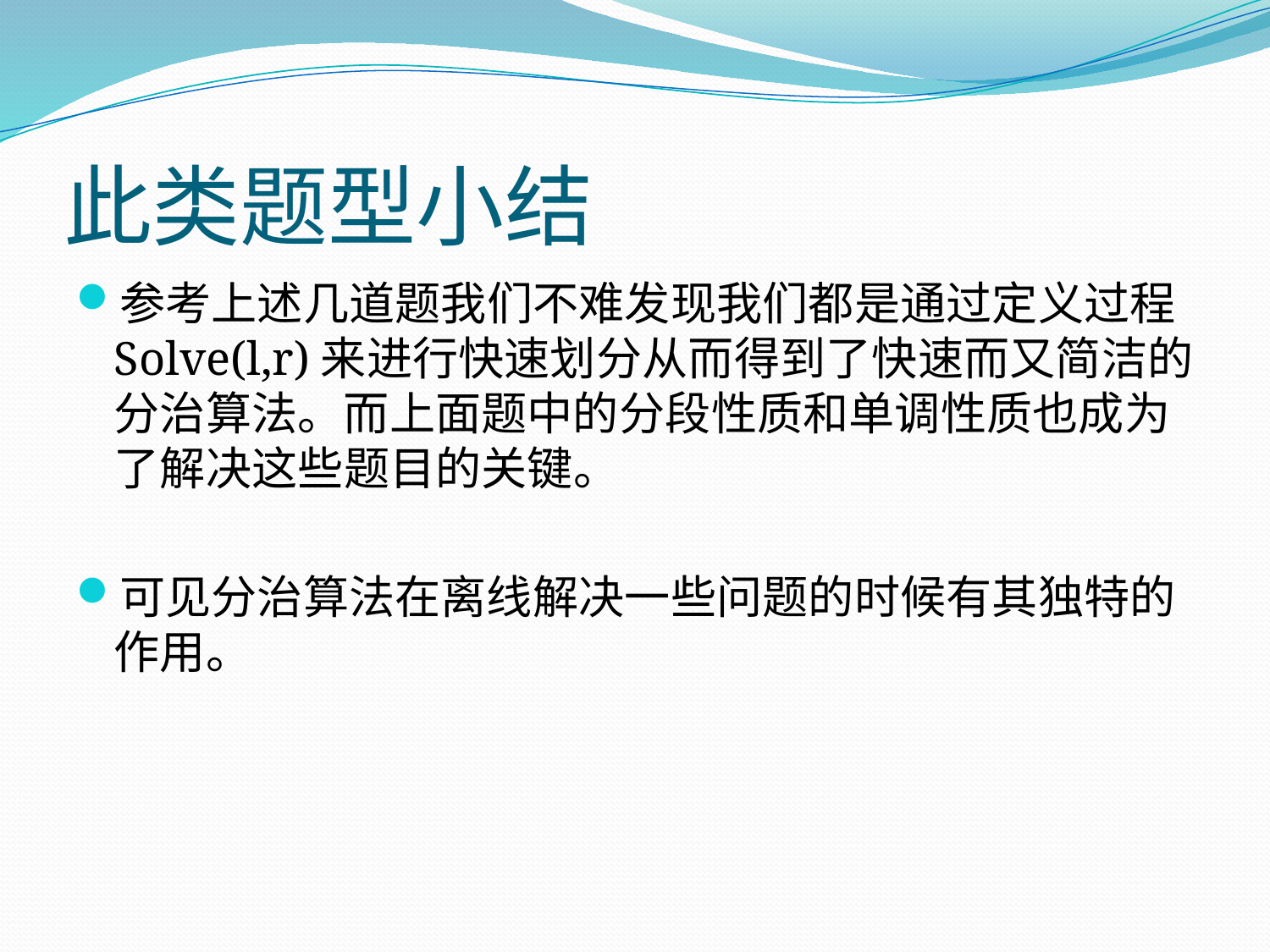

# 此类题型小结
参考上述几道题我们不难发现我们都是通过定义过程Solve(l,r)来进行快速划分从而得到了快速而又简洁的分治算法。而上面题中的分段性质和单调性质也成为了解决这些题目的关键。

可见分治算法在离线解决一些问题的时候有其独特的作用。